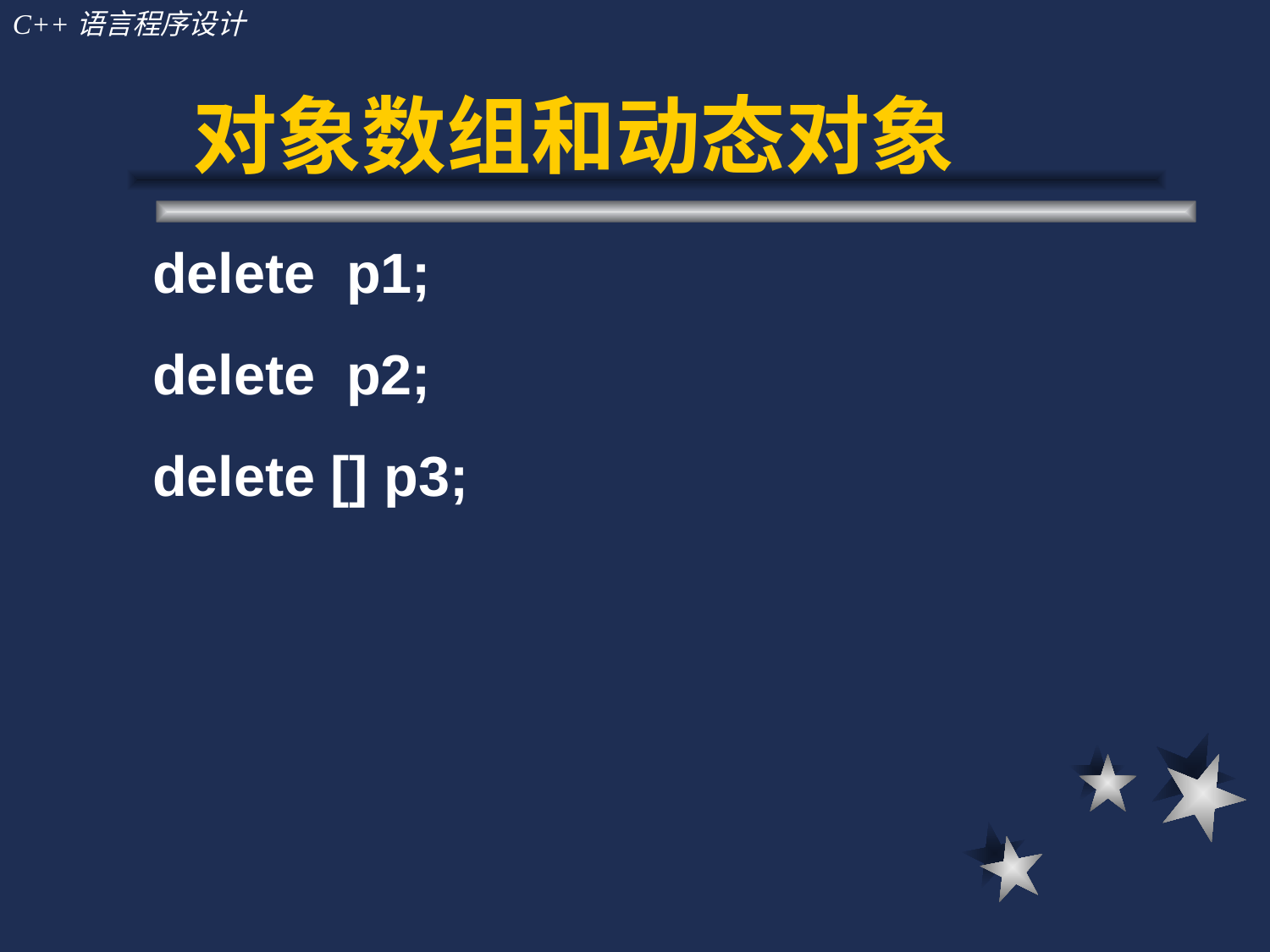

# 对象数组和动态对象
delete  p1;
delete  p2;
delete [] p3;